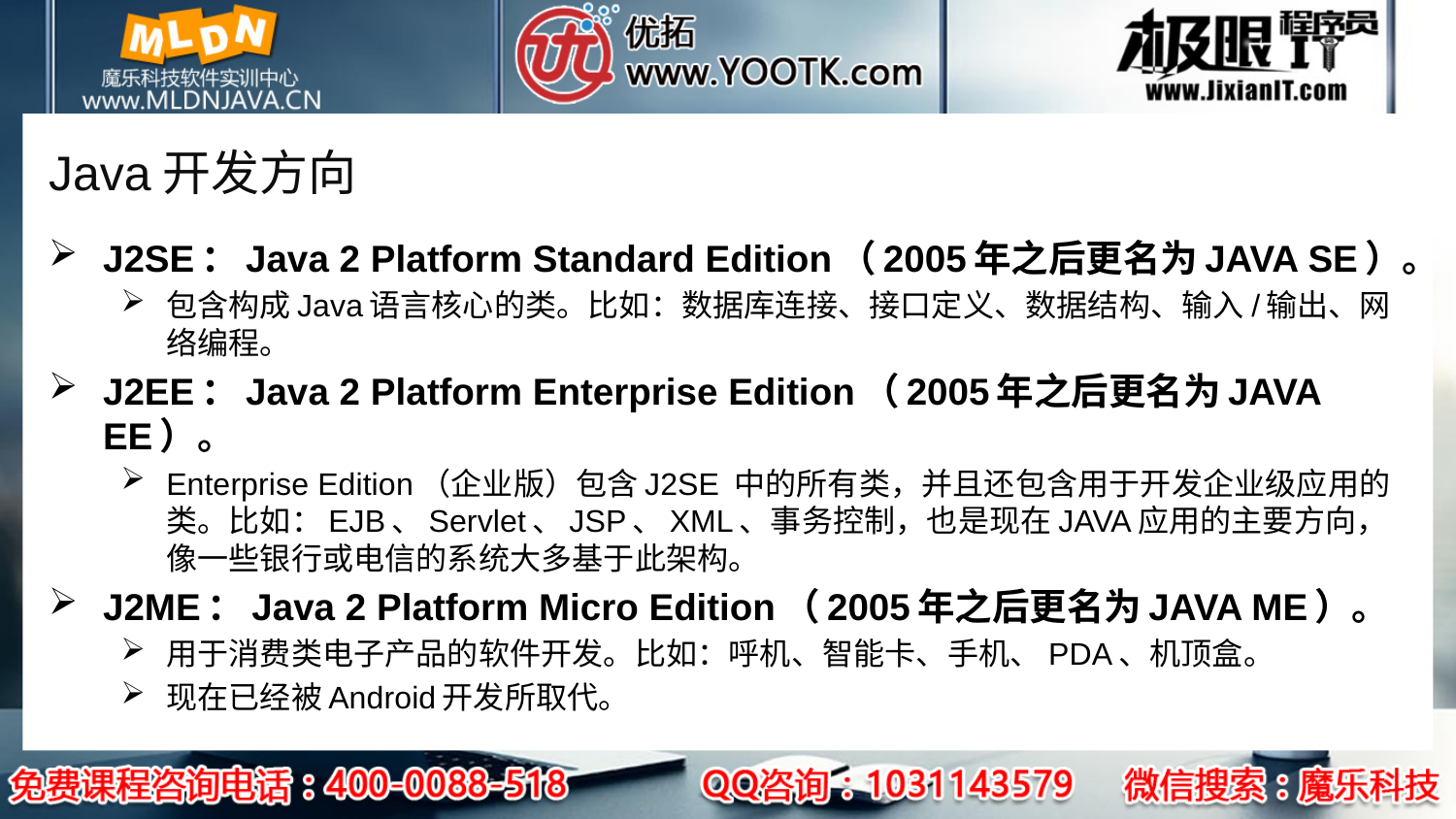

# Java开发方向
J2SE：Java 2 Platform Standard Edition（2005年之后更名为JAVA SE）。
包含构成Java语言核心的类。比如：数据库连接、接口定义、数据结构、输入/输出、网络编程。
J2EE：Java 2 Platform Enterprise Edition（2005年之后更名为JAVA EE）。
Enterprise Edition（企业版）包含J2SE 中的所有类，并且还包含用于开发企业级应用的类。比如：EJB、Servlet、JSP、XML、事务控制，也是现在JAVA应用的主要方向，像一些银行或电信的系统大多基于此架构。
J2ME：Java 2 Platform Micro Edition（2005年之后更名为JAVA ME）。
用于消费类电子产品的软件开发。比如：呼机、智能卡、手机、PDA、机顶盒。
现在已经被Android开发所取代。